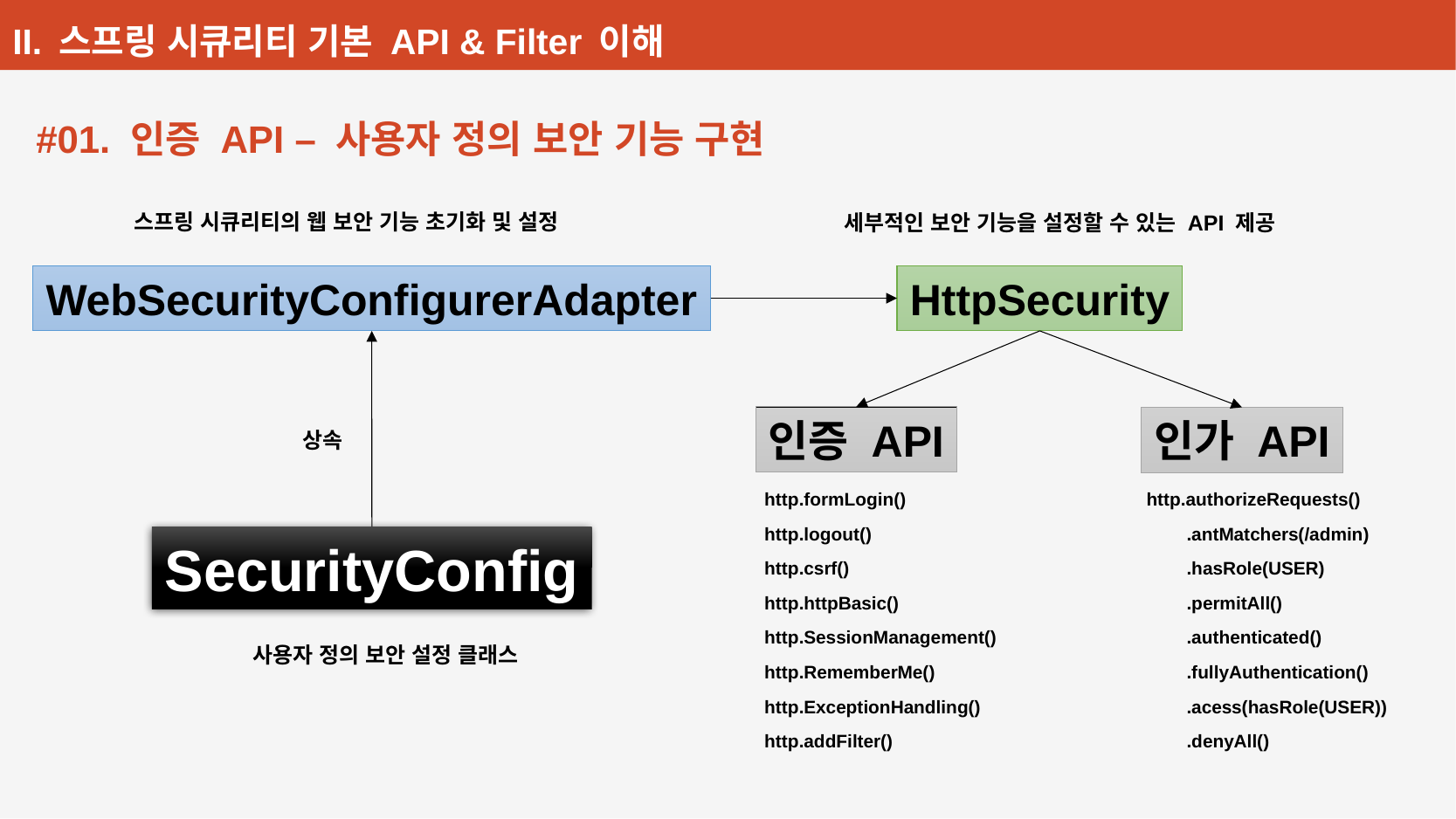

#01. 인증 API – 사용자 정의 보안 기능 구현
스프링 시큐리티의 웹 보안 기능 초기화 및 설정
세부적인 보안 기능을 설정할 수 있는 API 제공
WebSecurityConfigurerAdapter
HttpSecurity
인증 API
인가 API
상속
http.formLogin()
http.logout()
http.csrf()
http.httpBasic()
http.SessionManagement()
http.RememberMe()
http.ExceptionHandling()
http.addFilter()
http.authorizeRequests()
        .antMatchers(/admin)
        .hasRole(USER)
        .permitAll()
        .authenticated()
        .fullyAuthentication()
        .acess(hasRole(USER))
        .denyAll()
SecurityConfig
사용자 정의 보안 설정 클래스